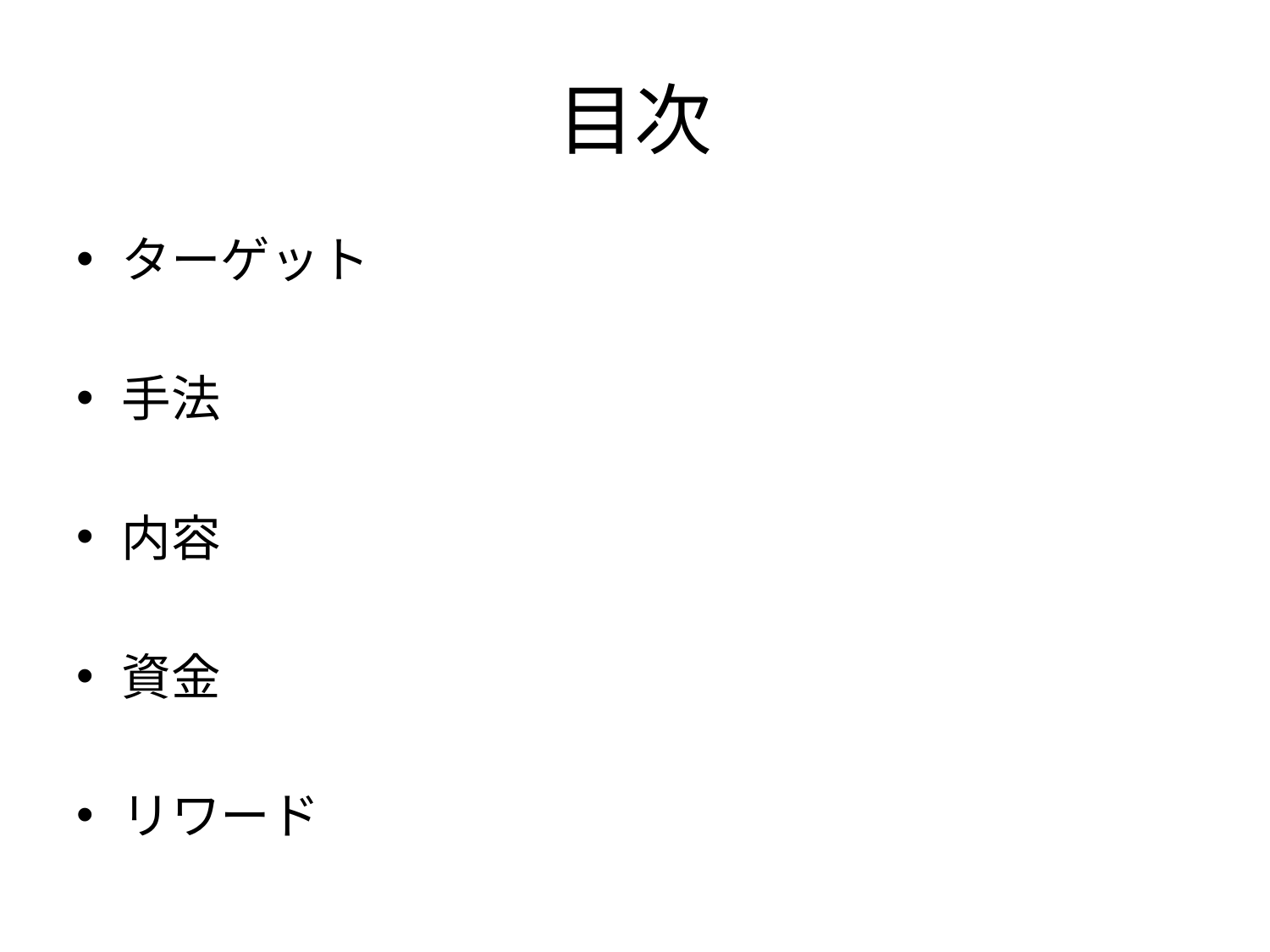

# 目次
ターゲット

手法

内容

資金

リワード